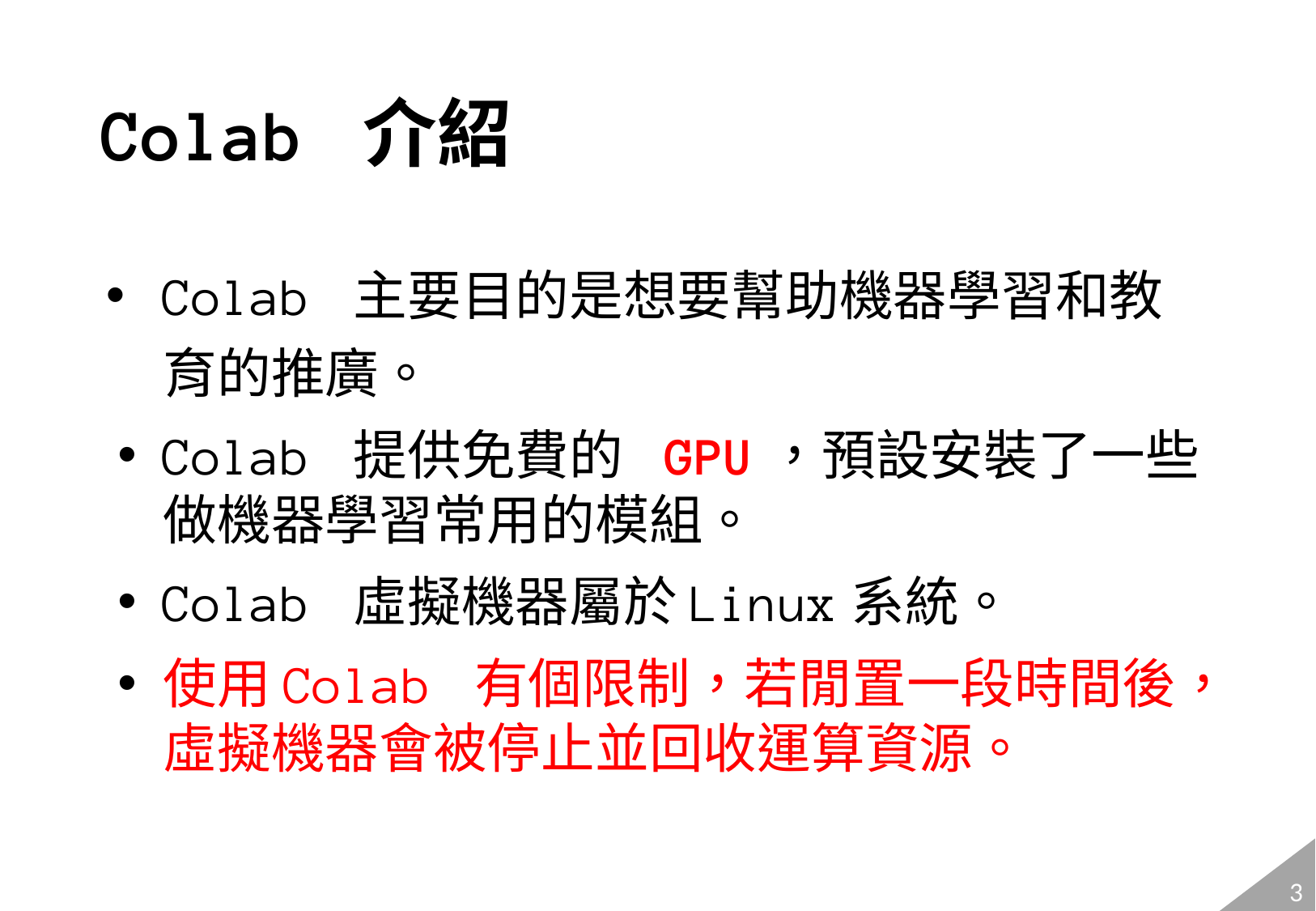

# Colab 介紹
Colab 主要目的是想要幫助機器學習和教育的推廣。
Colab 提供免費的 GPU，預設安裝了一些做機器學習常用的模組。
Colab 虛擬機器屬於Linux系統。
使用Colab 有個限制，若閒置一段時間後，虛擬機器會被停止並回收運算資源。
3